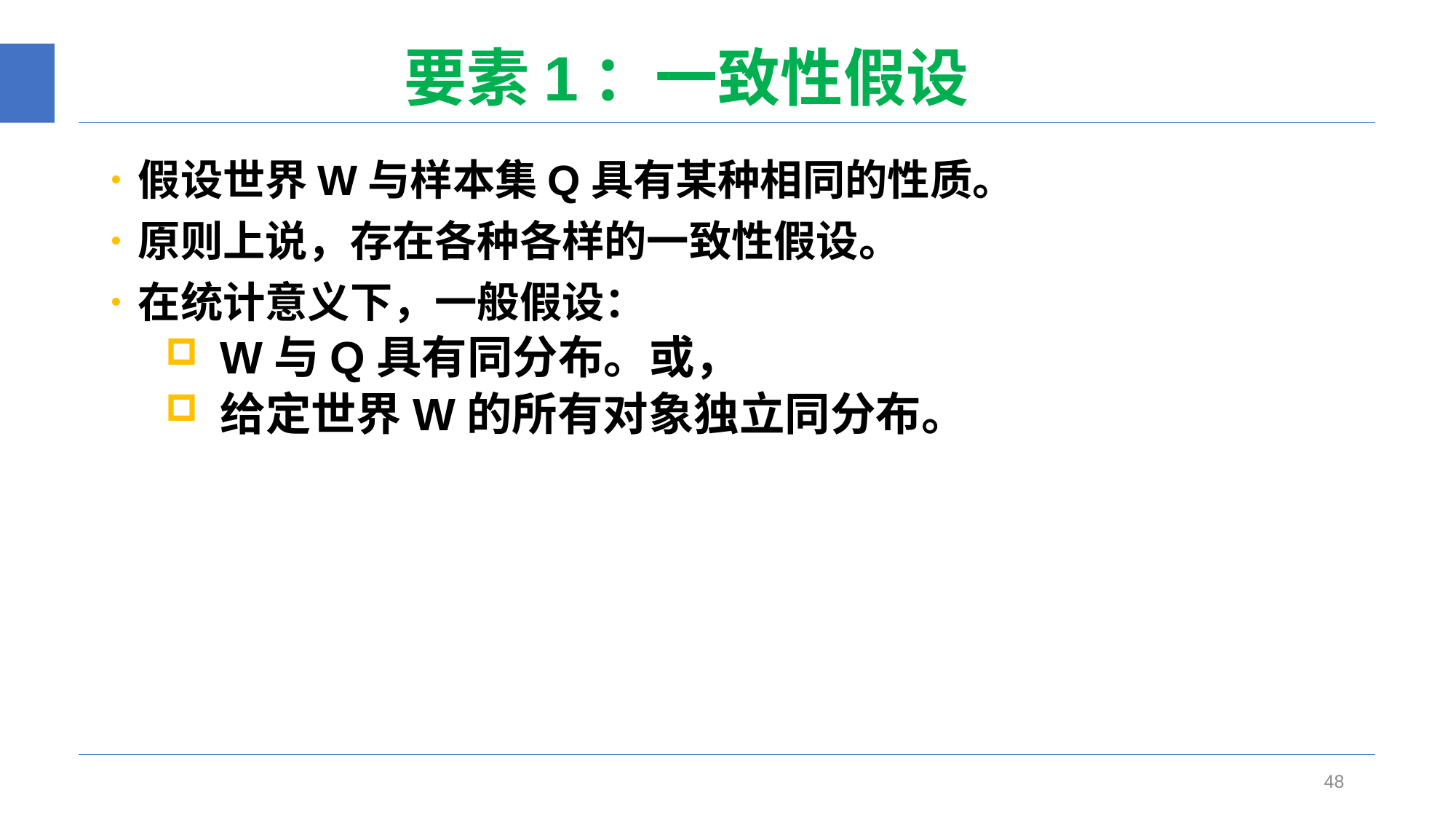

# 要素1：一致性假设
假设世界W与样本集Q具有某种相同的性质。
原则上说，存在各种各样的一致性假设。
在统计意义下，一般假设：
W与Q具有同分布。或，
给定世界W的所有对象独立同分布。
48